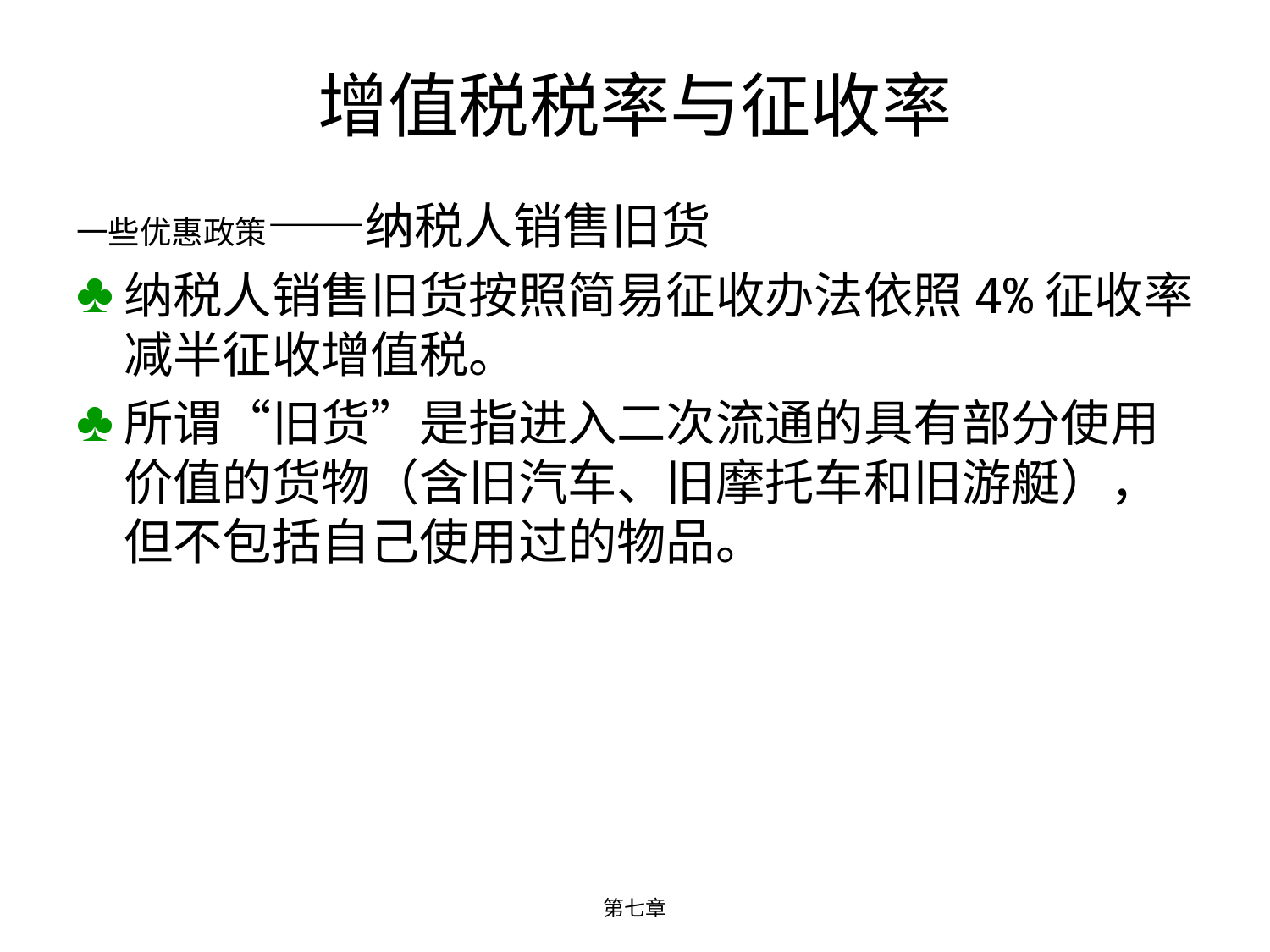

# 增值税税率与征收率
一些优惠政策——纳税人销售旧货
纳税人销售旧货按照简易征收办法依照4%征收率减半征收增值税。
所谓“旧货”是指进入二次流通的具有部分使用价值的货物（含旧汽车、旧摩托车和旧游艇），但不包括自己使用过的物品。

第七章
37